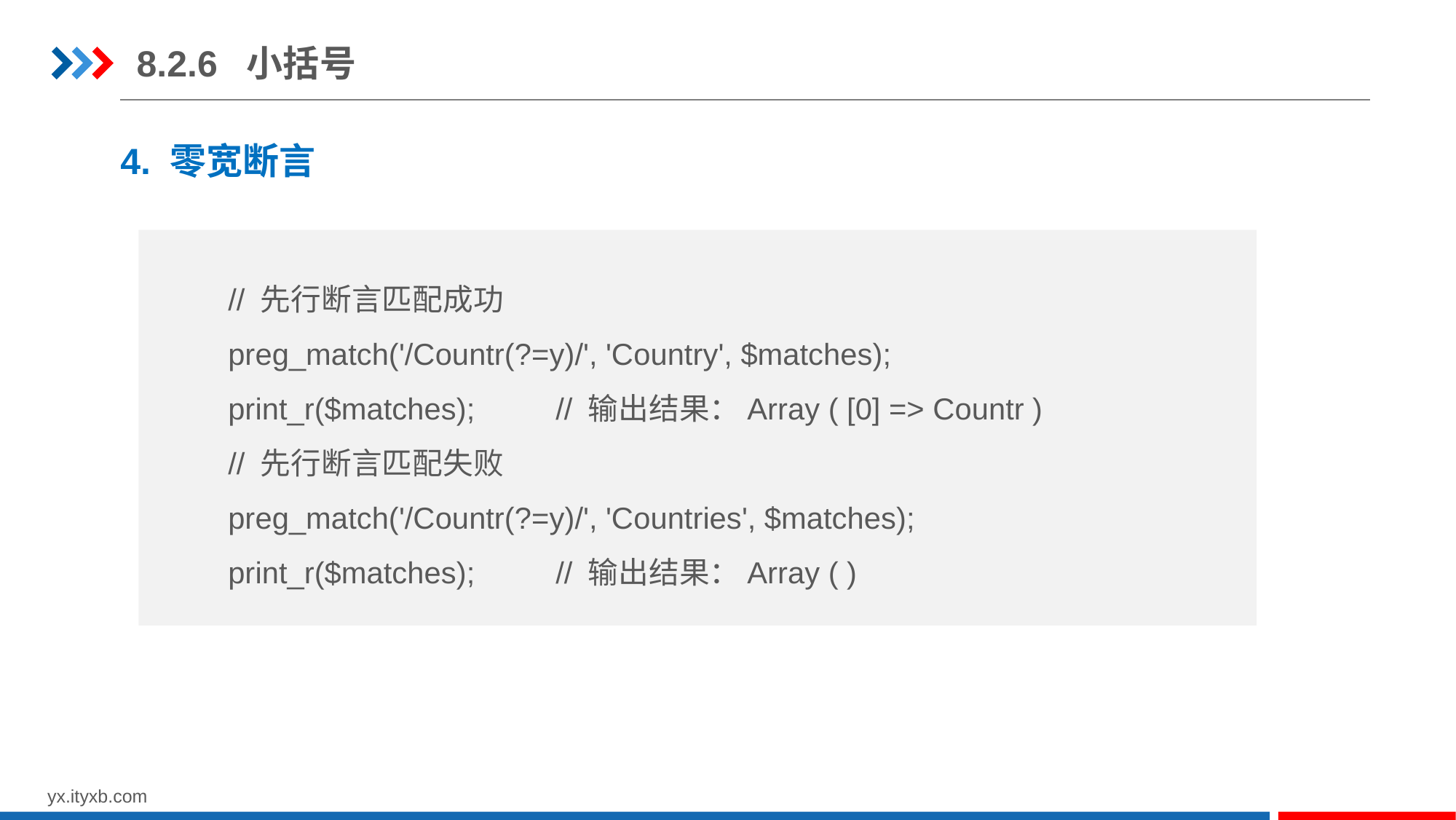

8.2.6  小括号
4. 零宽断言

// 先行断言匹配成功
preg_match('/Countr(?=y)/', 'Country', $matches);
print_r($matches); 	// 输出结果：Array ( [0] => Countr )
// 先行断言匹配失败
preg_match('/Countr(?=y)/', 'Countries', $matches);
print_r($matches);	// 输出结果：Array ( )